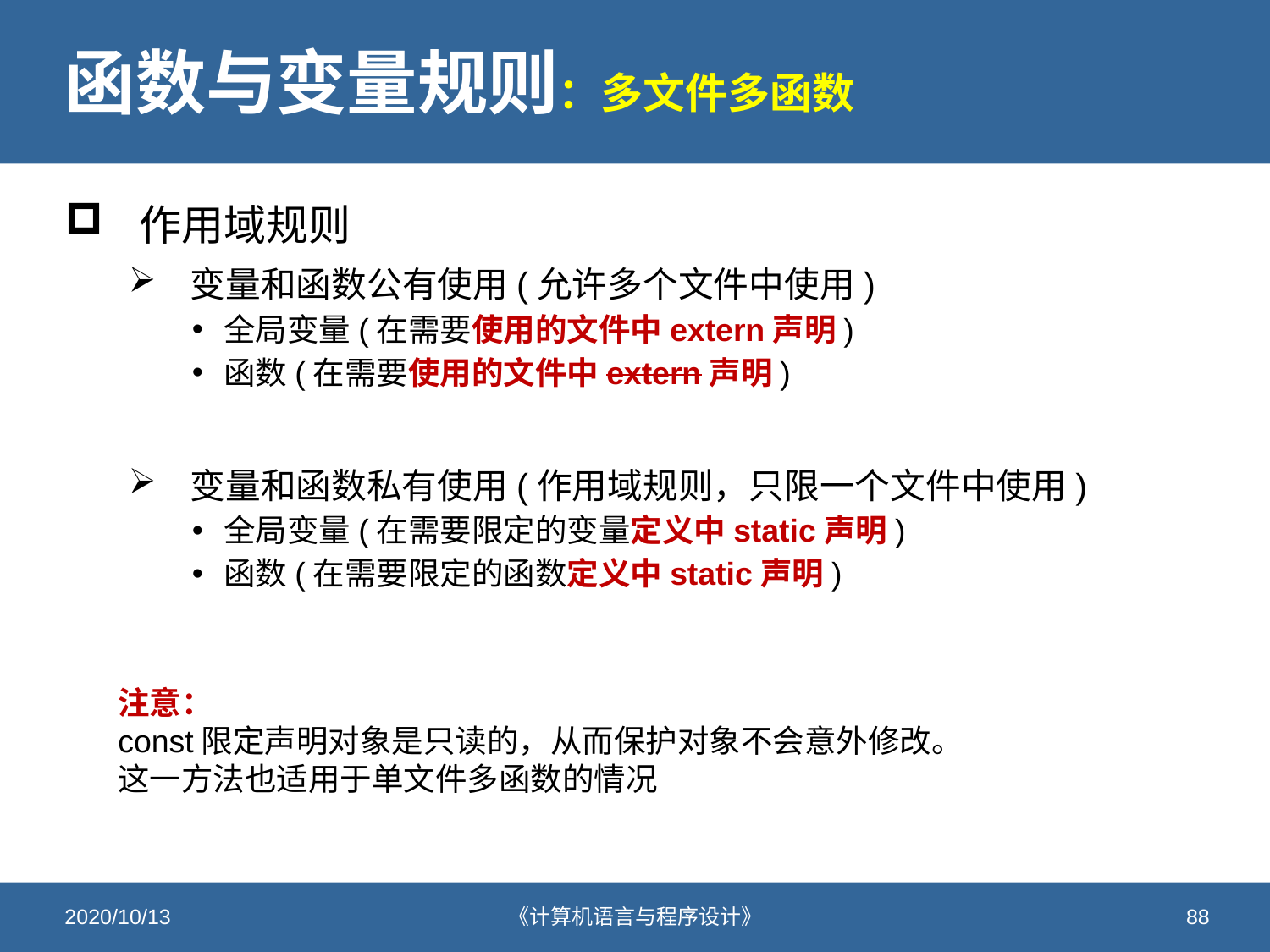

# 函数与变量规则：多文件多函数
作用域规则
变量和函数公有使用(允许多个文件中使用)
全局变量(在需要使用的文件中extern声明)
函数(在需要使用的文件中extern声明)

变量和函数私有使用(作用域规则，只限一个文件中使用)
全局变量(在需要限定的变量定义中static声明)
函数(在需要限定的函数定义中static声明)
注意：
const限定声明对象是只读的，从而保护对象不会意外修改。
这一方法也适用于单文件多函数的情况
2020/10/13
《计算机语言与程序设计》
88